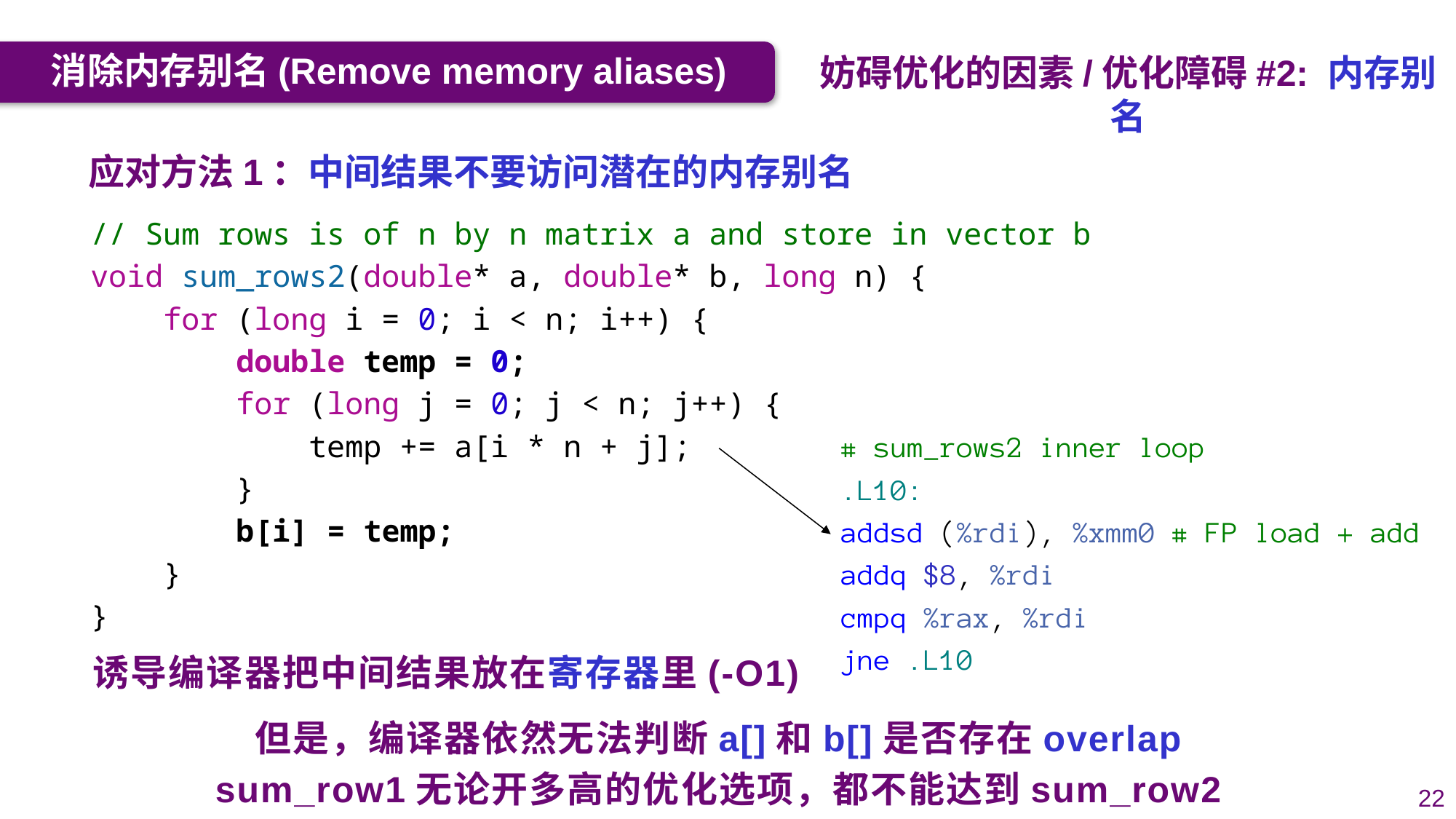

消除内存别名(Remove memory aliases)

妨碍优化的因素/优化障碍#2: 内存别名
应对方法1：中间结果不要访问潜在的内存别名
// Sum rows is of n by n matrix a and store in vector b
void sum_rows2(double* a, double* b, long n) {
    for (long i = 0; i < n; i++) {
        double temp = 0;
        for (long j = 0; j < n; j++) {
            temp += a[i * n + j];
        }
        b[i] = temp;
    }
}
# sum_rows2 inner loop
.L10:
addsd (%rdi), %xmm0 # FP load + add
addq $8, %rdi
cmpq %rax, %rdi
jne .L10
诱导编译器把中间结果放在寄存器里(-O1)
但是，编译器依然无法判断a[]和b[]是否存在overlap
sum_row1无论开多高的优化选项，都不能达到sum_row2
22